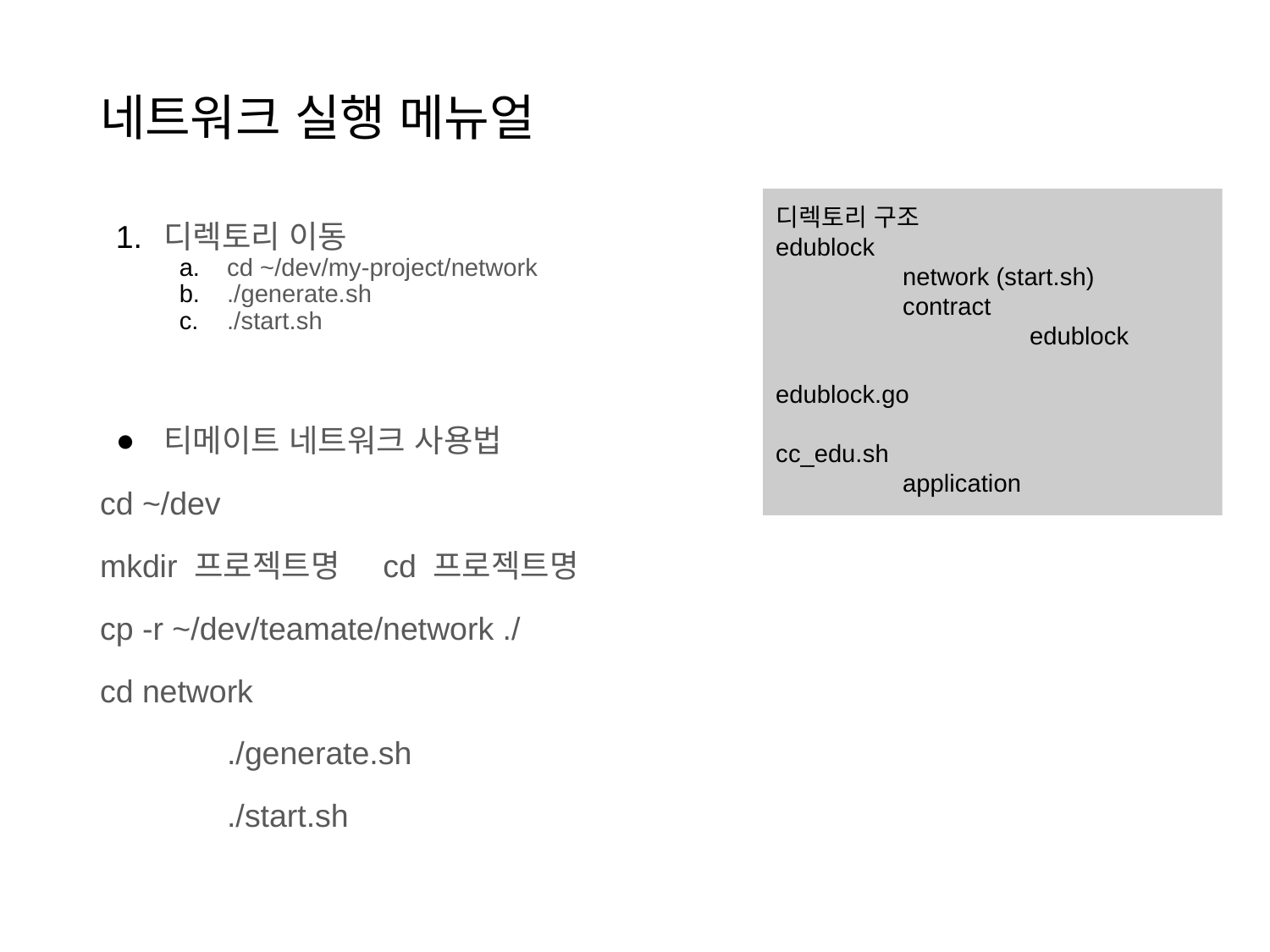

# 네트워크 실행 메뉴얼
디렉토리 구조
edublock
	network (start.sh)
	contract
		edublock
			edublock.go
			cc_edu.sh
	application

디렉토리 이동
cd ~/dev/my-project/network
./generate.sh
./start.sh

티메이트 네트워크 사용법
cd ~/dev
mkdir 프로젝트명    cd 프로젝트명
cp -r ~/dev/teamate/network ./
cd network
	./generate.sh
	./start.sh